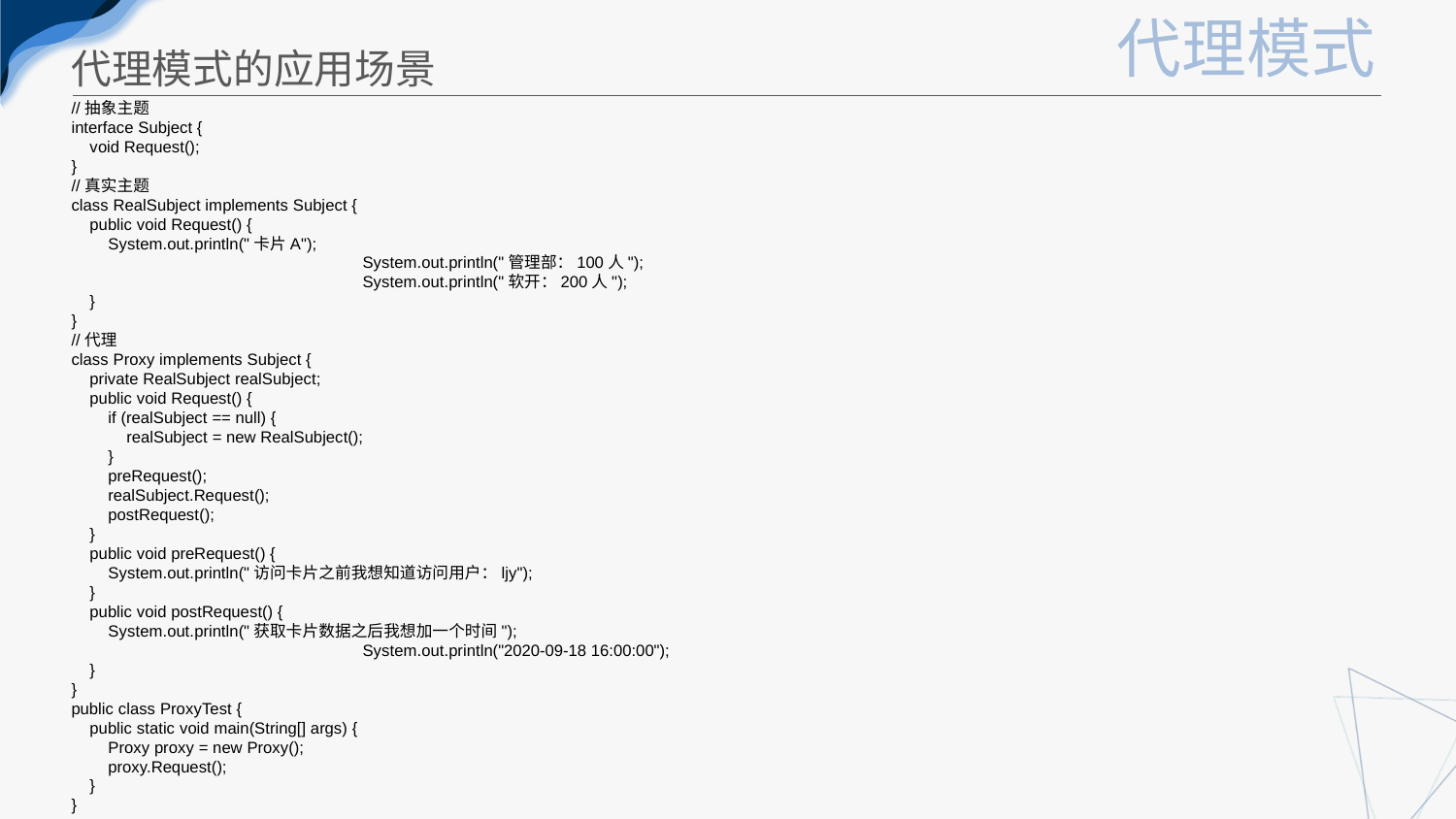

代理模式的应用场景
//抽象主题
interface Subject {
    void Request();
}
//真实主题
class RealSubject implements Subject {
    public void Request() {
        System.out.println("卡片A");
		System.out.println("管理部：100人");
		System.out.println("软开：200人");
    }
}
//代理
class Proxy implements Subject {
    private RealSubject realSubject;
    public void Request() {
        if (realSubject == null) {
            realSubject = new RealSubject();
        }
        preRequest();
        realSubject.Request();
        postRequest();
    }
    public void preRequest() {
        System.out.println("访问卡片之前我想知道访问用户：ljy");
    }
    public void postRequest() {
        System.out.println("获取卡片数据之后我想加一个时间");
		System.out.println("2020-09-18 16:00:00");
    }
}
public class ProxyTest {
    public static void main(String[] args) {
        Proxy proxy = new Proxy();
        proxy.Request();
    }
}